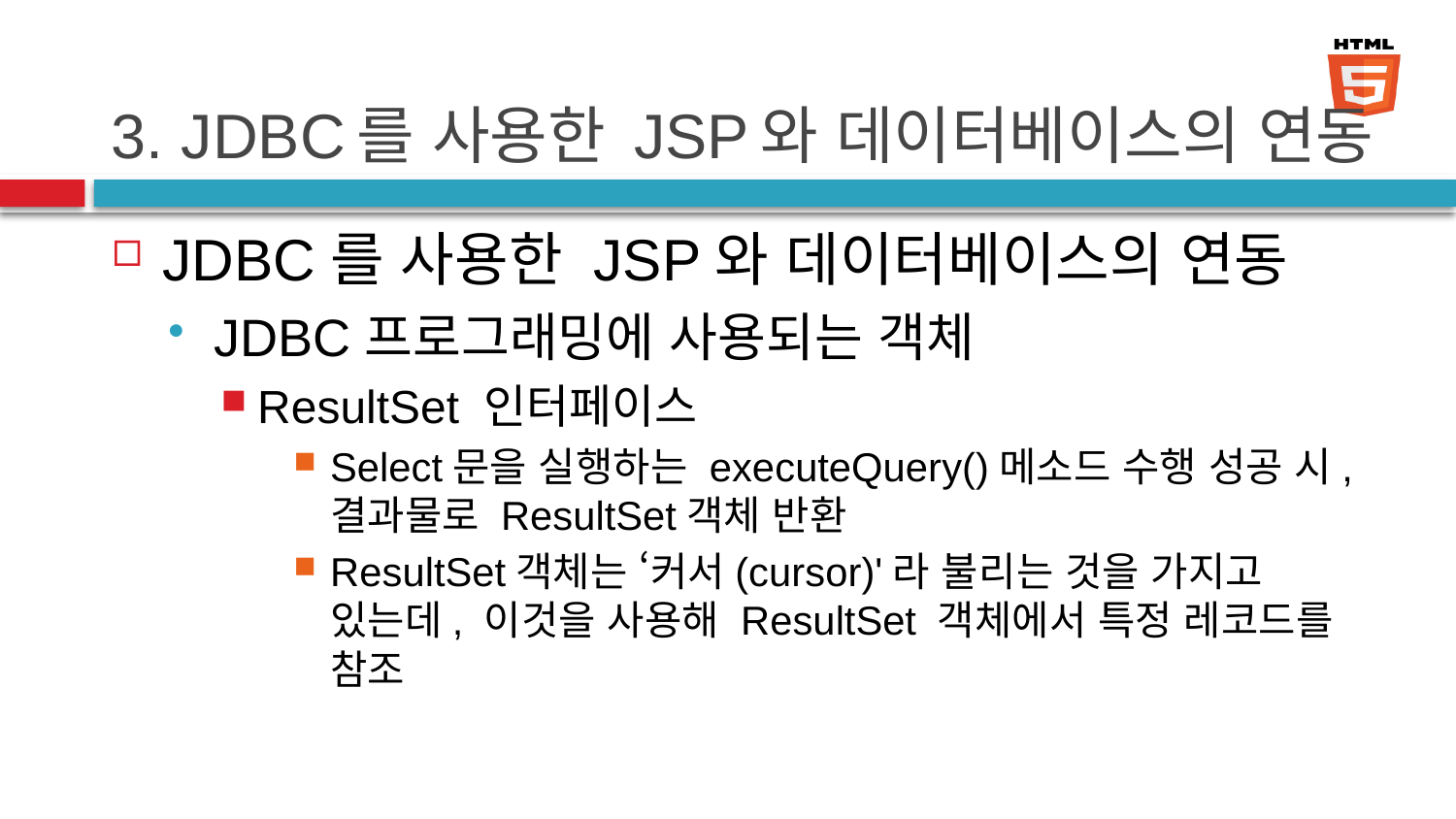

# 3. JDBC를 사용한 JSP와 데이터베이스의 연동
JDBC를 사용한 JSP와 데이터베이스의 연동
JDBC프로그래밍에 사용되는 객체
ResultSet 인터페이스
Select문을 실행하는 executeQuery()메소드 수행 성공 시, 결과물로 ResultSet객체 반환
ResultSet객체는 ‘커서(cursor)'라 불리는 것을 가지고 있는데, 이것을 사용해 ResultSet 객체에서 특정 레코드를 참조